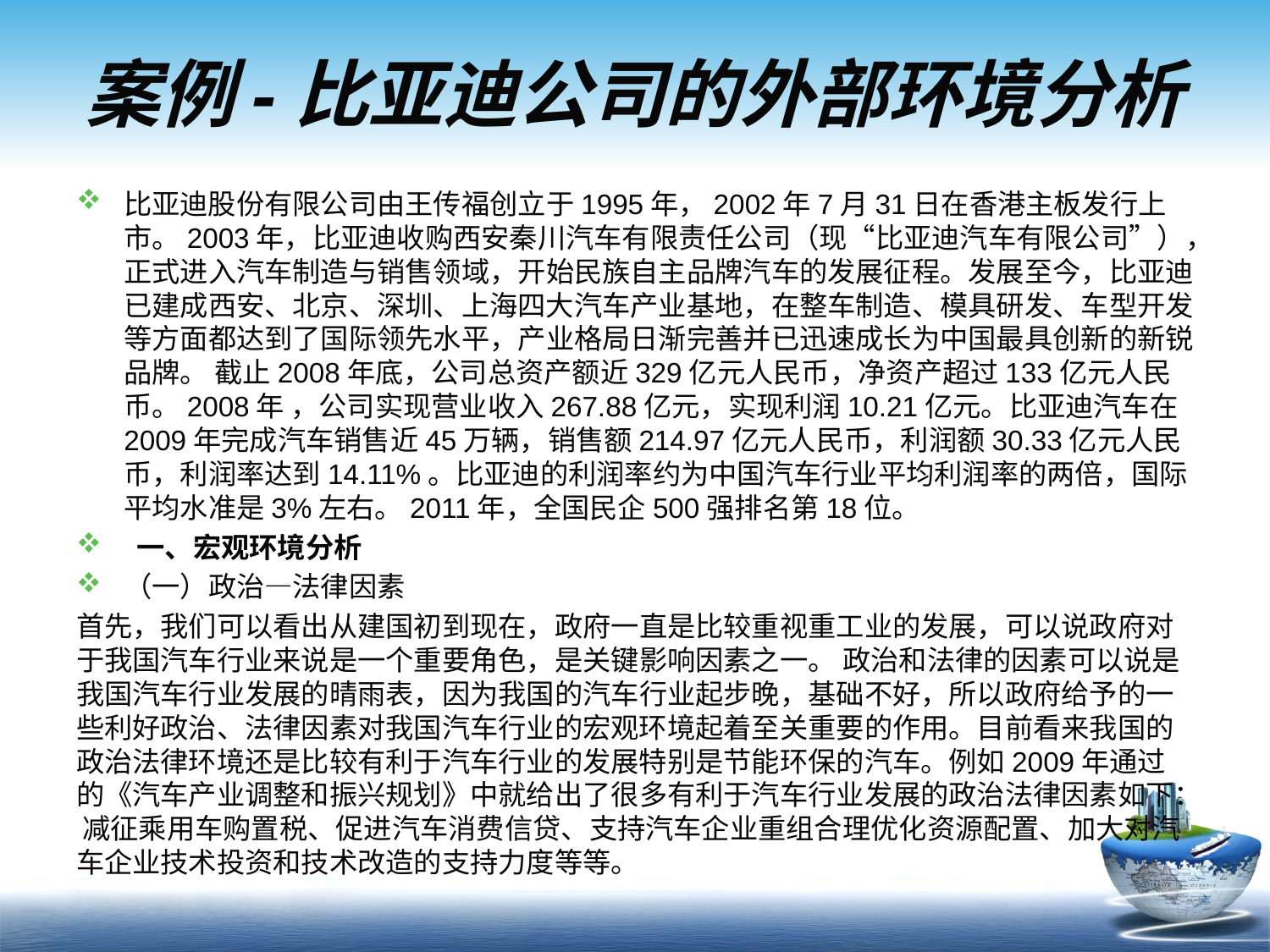

# 案例-比亚迪公司的外部环境分析
比亚迪股份有限公司由王传福创立于1995年，2002年7月31日在香港主板发行上市。2003年，比亚迪收购西安秦川汽车有限责任公司（现“比亚迪汽车有限公司”），正式进入汽车制造与销售领域，开始民族自主品牌汽车的发展征程。发展至今，比亚迪已建成西安、北京、深圳、上海四大汽车产业基地，在整车制造、模具研发、车型开发等方面都达到了国际领先水平，产业格局日渐完善并已迅速成长为中国最具创新的新锐品牌。 截止2008年底，公司总资产额近329亿元人民币，净资产超过133亿元人民币。2008年 ，公司实现营业收入267.88亿元，实现利润10.21亿元。比亚迪汽车在2009年完成汽车销售近45万辆，销售额214.97亿元人民币，利润额30.33亿元人民币，利润率达到14.11%。比亚迪的利润率约为中国汽车行业平均利润率的两倍，国际平均水准是3%左右。2011年，全国民企500强排名第18位。
 一、宏观环境分析
（一）政治—法律因素
首先，我们可以看出从建国初到现在，政府一直是比较重视重工业的发展，可以说政府对于我国汽车行业来说是一个重要角色，是关键影响因素之一。 政治和法律的因素可以说是我国汽车行业发展的晴雨表，因为我国的汽车行业起步晚，基础不好，所以政府给予的一些利好政治、法律因素对我国汽车行业的宏观环境起着至关重要的作用。目前看来我国的政治法律环境还是比较有利于汽车行业的发展特别是节能环保的汽车。例如2009年通过的《汽车产业调整和振兴规划》中就给出了很多有利于汽车行业发展的政治法律因素如下： 减征乘用车购置税、促进汽车消费信贷、支持汽车企业重组合理优化资源配置、加大对汽车企业技术投资和技术改造的支持力度等等。